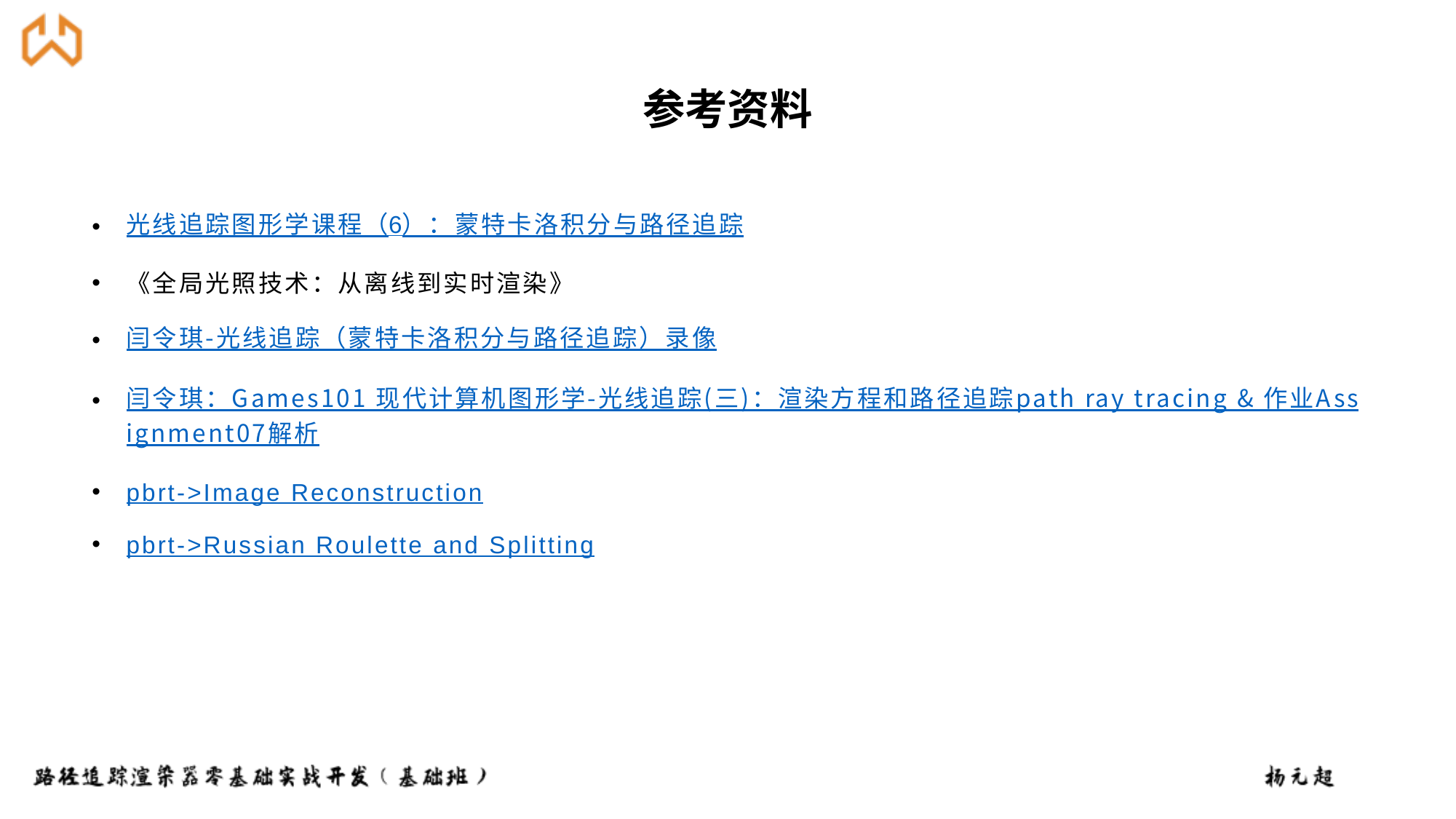

光线追踪图形学课程（6）：蒙特卡洛积分与路径追踪
《全局光照技术：从离线到实时渲染》
闫令琪-光线追踪（蒙特卡洛积分与路径追踪）录像
闫令琪：Games101 现代计算机图形学-光线追踪(三)：渲染方程和路径追踪path ray tracing & 作业Assignment07解析
pbrt->Image Reconstruction
pbrt->Russian Roulette and Splitting